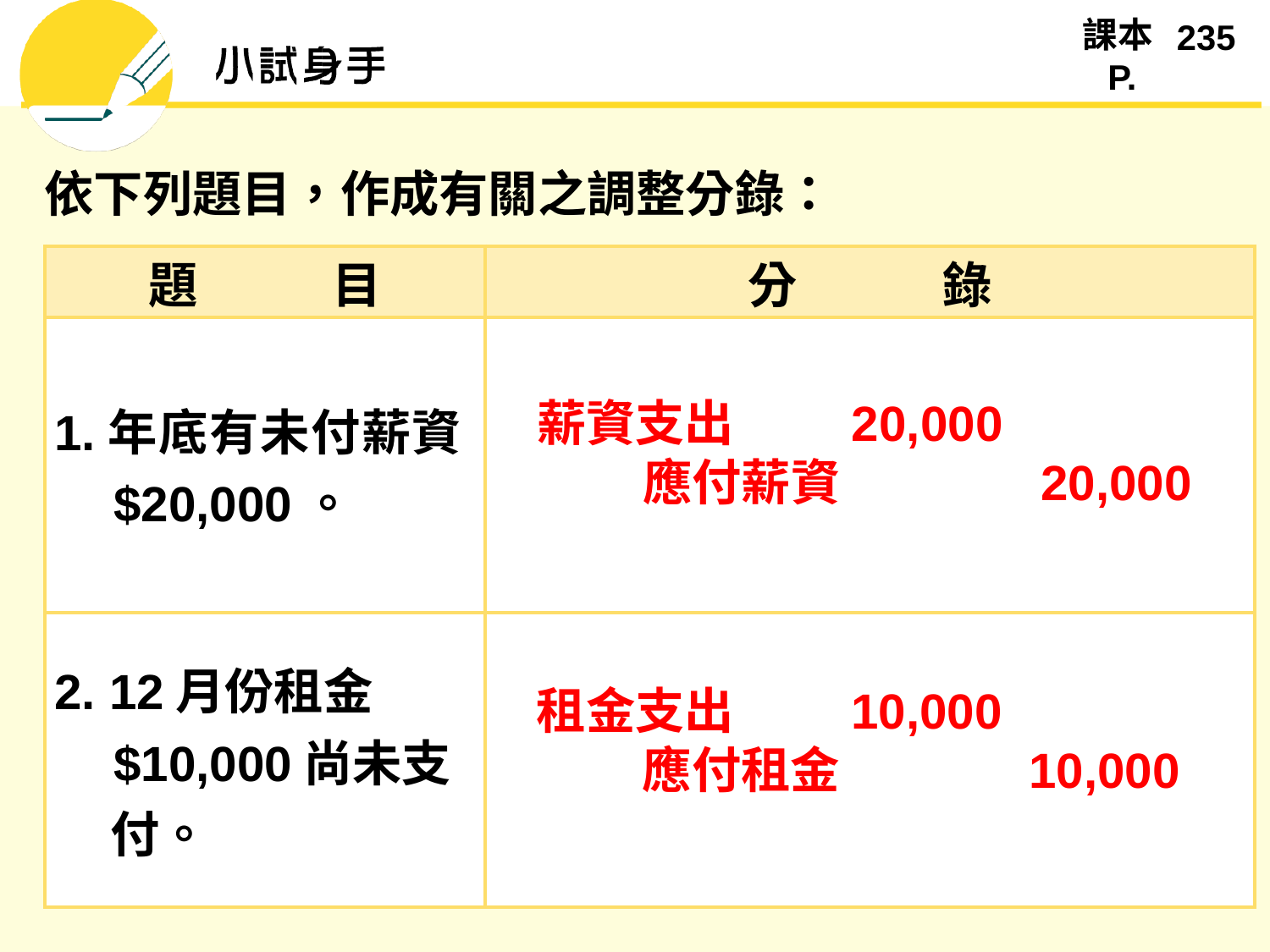

235
依下列題目，作成有關之調整分錄：
| 題 目 | 分 錄 |
| --- | --- |
| 1.年底有未付薪資 $20,000。 |  |
| 2. 12月份租金 $10,000尚未支 付。 |  |
薪資支出 　    20,000
    　應付薪資       　　 20,000
租金支出 　    10,000
    　應付租金       　　10,000